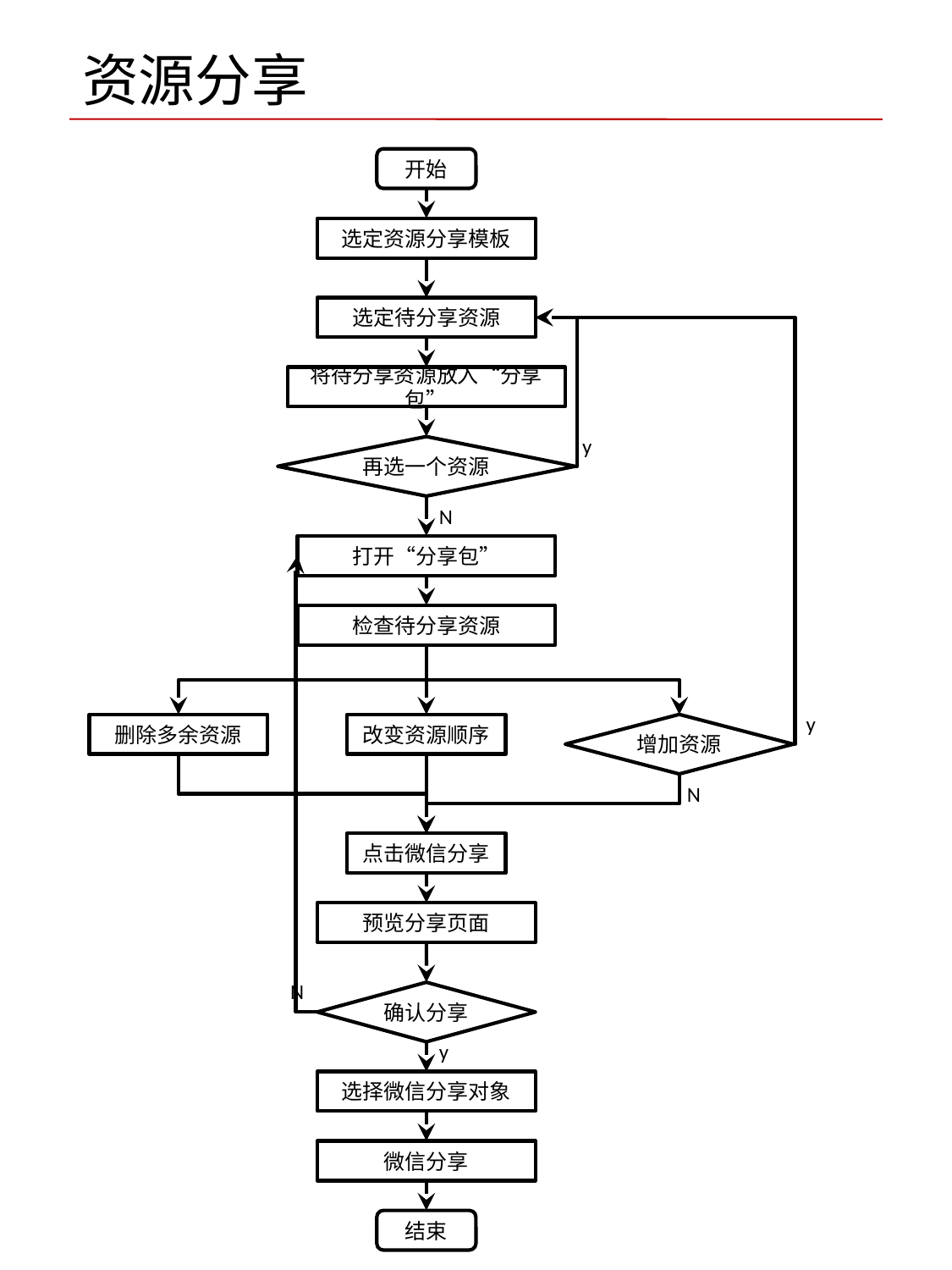

# 资源分享
开始
选定资源分享模板
选定待分享资源
将待分享资源放入“分享包”
y
再选一个资源
N
打开“分享包”
检查待分享资源
y
删除多余资源
改变资源顺序
增加资源
N
点击微信分享
预览分享页面
N
确认分享
y
选择微信分享对象
微信分享
结束